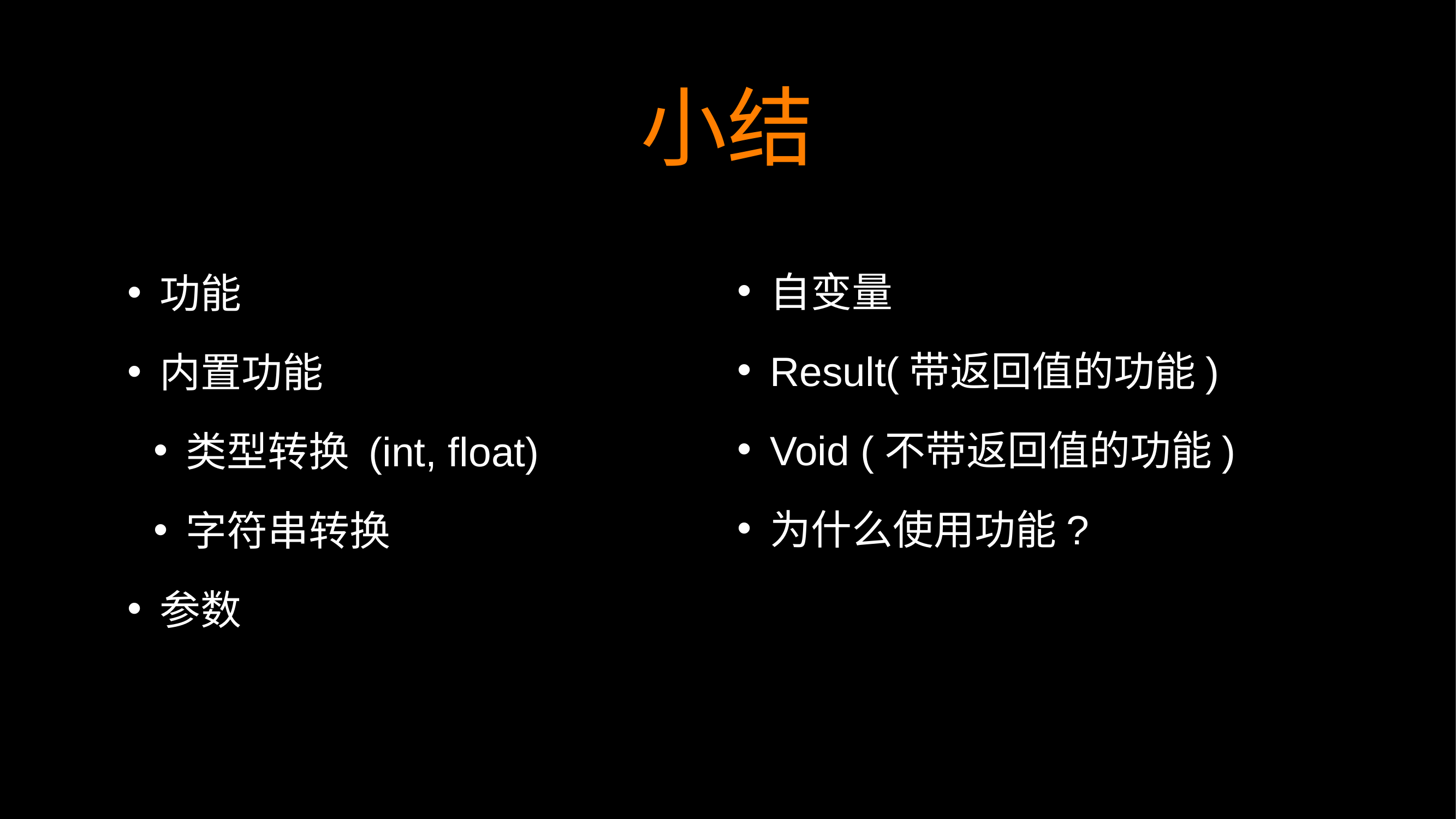

# 小结
自变量
Result(带返回值的功能)
Void (不带返回值的功能)
为什么使用功能?
功能
内置功能
类型转换 (int, float)
字符串转换
参数